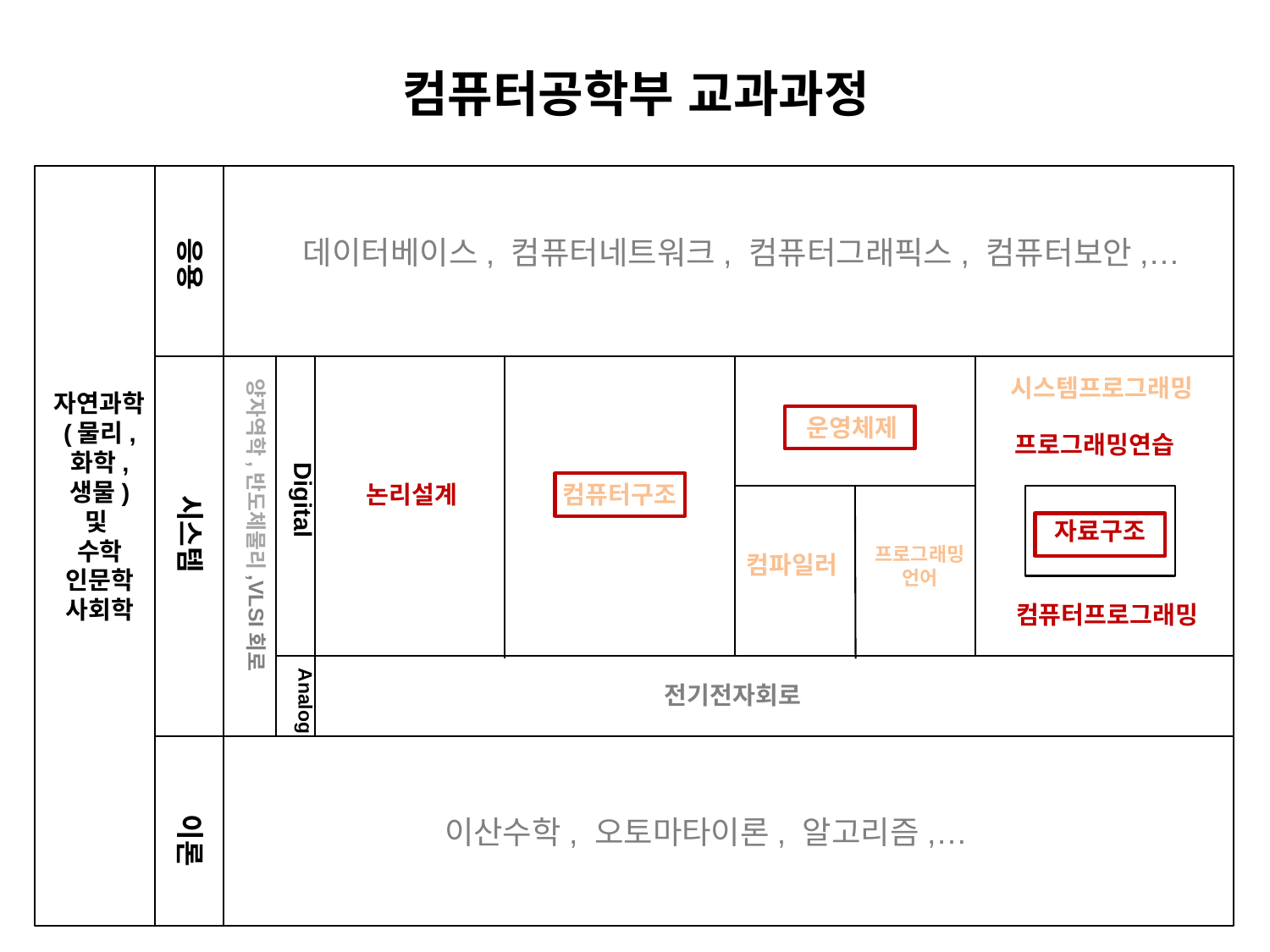

컴퓨터공학부 교과과정
자연
자연
자연
응용
데이터베이스, 컴퓨터네트워크, 컴퓨터그래픽스, 컴퓨터보안,…
자연
자연
양자역학,반도체물리,VLSI회로
시스템프로그래밍

운영체제
프로그래밍연습
Digital
논리설계
컴퓨터구조

시스템
자연과학
(물리,
화학,
생물)
및
수학
인문학
사회학
자연
자료구조

프로그래밍언어
컴파일러
컴퓨터프로그래밍
Analog
전기전자회로
자연
자연
이론
이산수학, 오토마타이론, 알고리즘,…